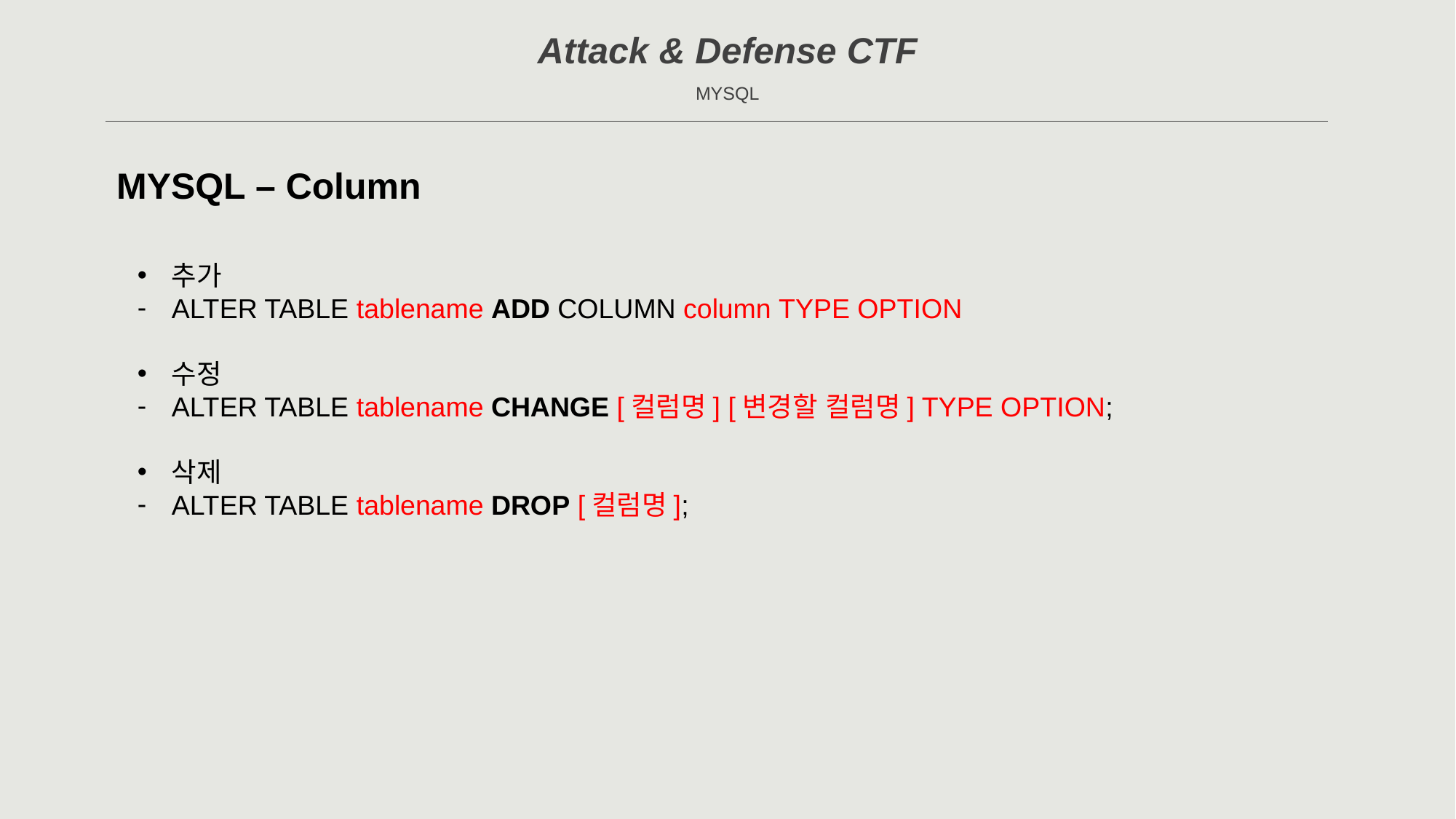

Attack & Defense CTF
MYSQL
MYSQL – Column
추가
ALTER TABLE tablename ADD COLUMN column TYPE OPTION

수정
ALTER TABLE tablename CHANGE [컬럼명] [변경할 컬럼명] TYPE OPTION;

삭제
ALTER TABLE tablename DROP [컬럼명];